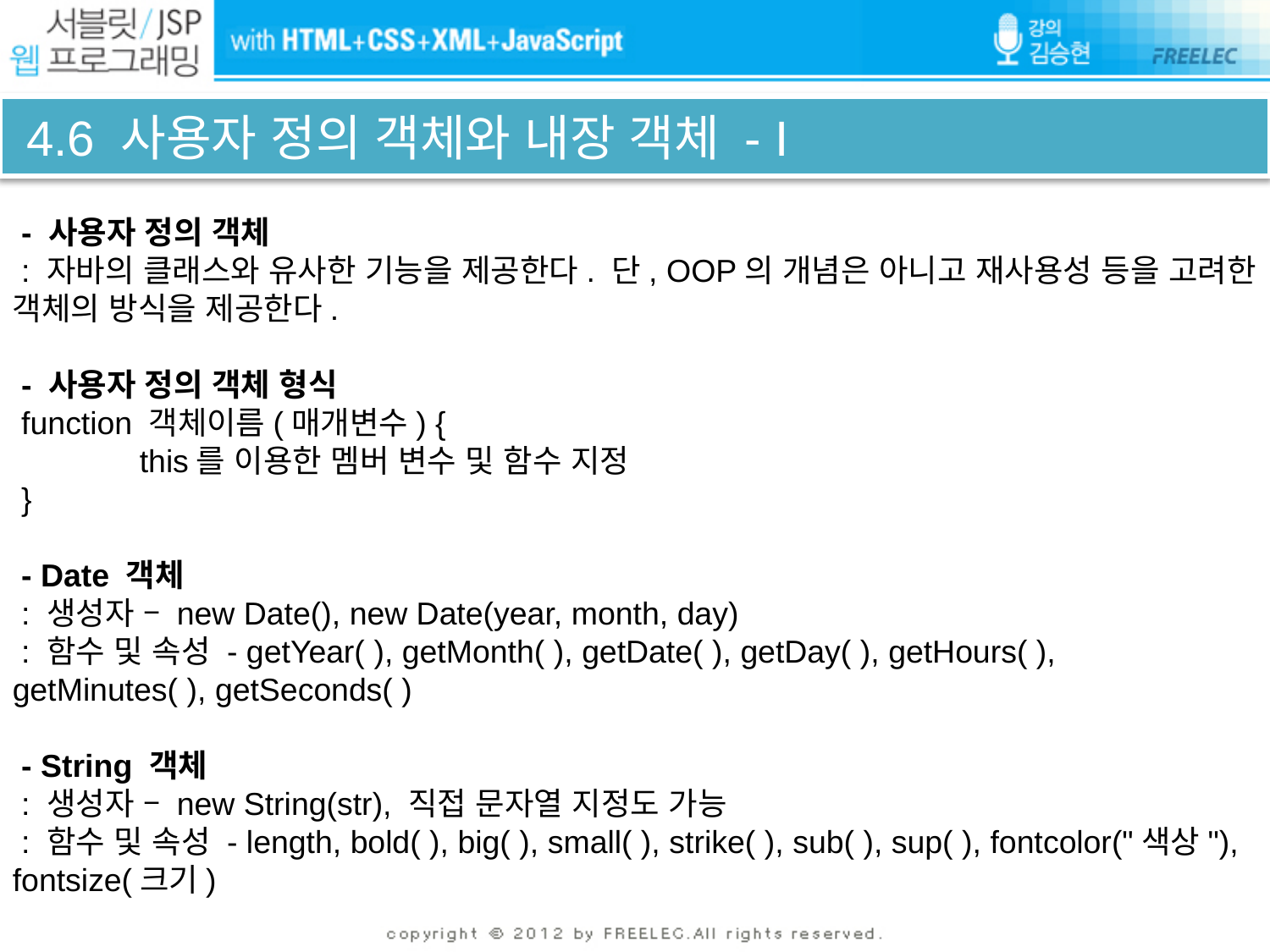

# 4.6 사용자 정의 객체와 내장 객체 - I
 - 사용자 정의 객체
 : 자바의 클래스와 유사한 기능을 제공한다. 단, OOP의 개념은 아니고 재사용성 등을 고려한 객체의 방식을 제공한다.

 - 사용자 정의 객체 형식
 function 객체이름(매개변수) {
	this를 이용한 멤버 변수 및 함수 지정
 }

 - Date 객체
 : 생성자 – new Date(), new Date(year, month, day)
 : 함수 및 속성 - getYear( ), getMonth( ), getDate( ), getDay( ), getHours( ), getMinutes( ), getSeconds( )

 - String 객체
 : 생성자 – new String(str), 직접 문자열 지정도 가능
 : 함수 및 속성 - length, bold( ), big( ), small( ), strike( ), sub( ), sup( ), fontcolor("색상"), fontsize(크기)